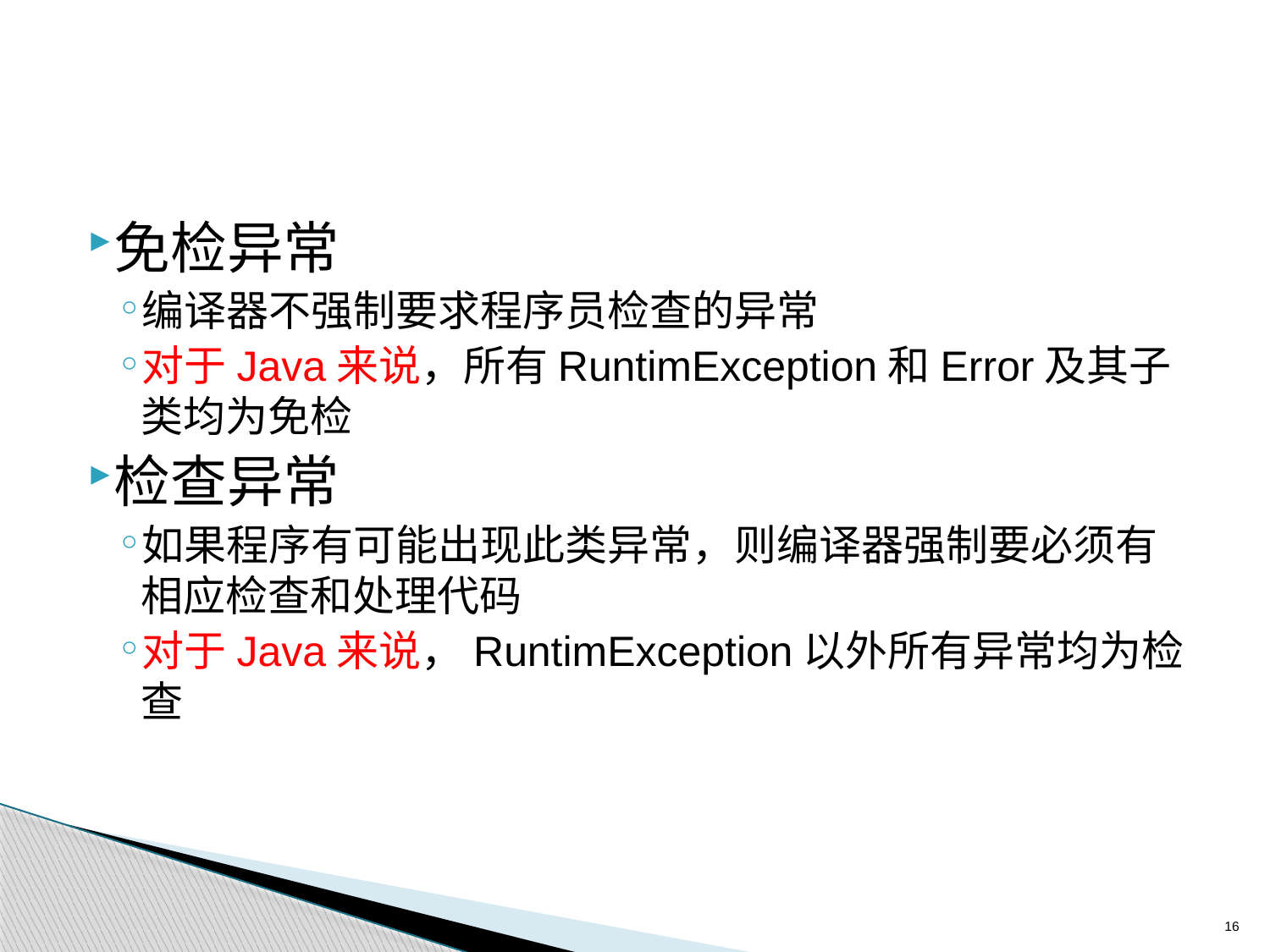

#
免检异常
编译器不强制要求程序员检查的异常
对于Java来说，所有RuntimException和Error及其子类均为免检
检查异常
如果程序有可能出现此类异常，则编译器强制要必须有相应检查和处理代码
对于Java来说，RuntimException以外所有异常均为检查

16